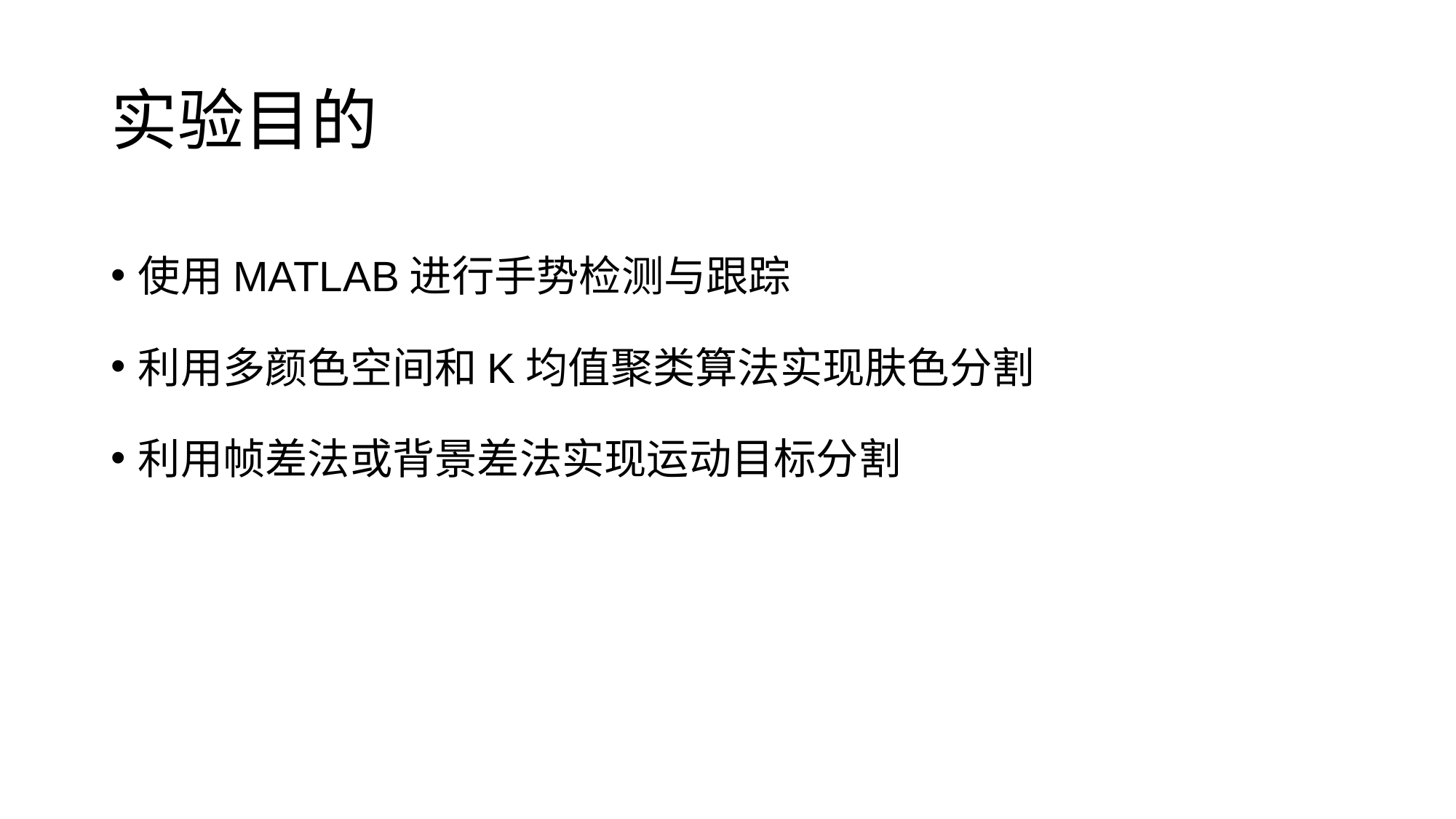

# 实验目的
使用MATLAB进行手势检测与跟踪
利用多颜色空间和K均值聚类算法实现肤色分割
利用帧差法或背景差法实现运动目标分割